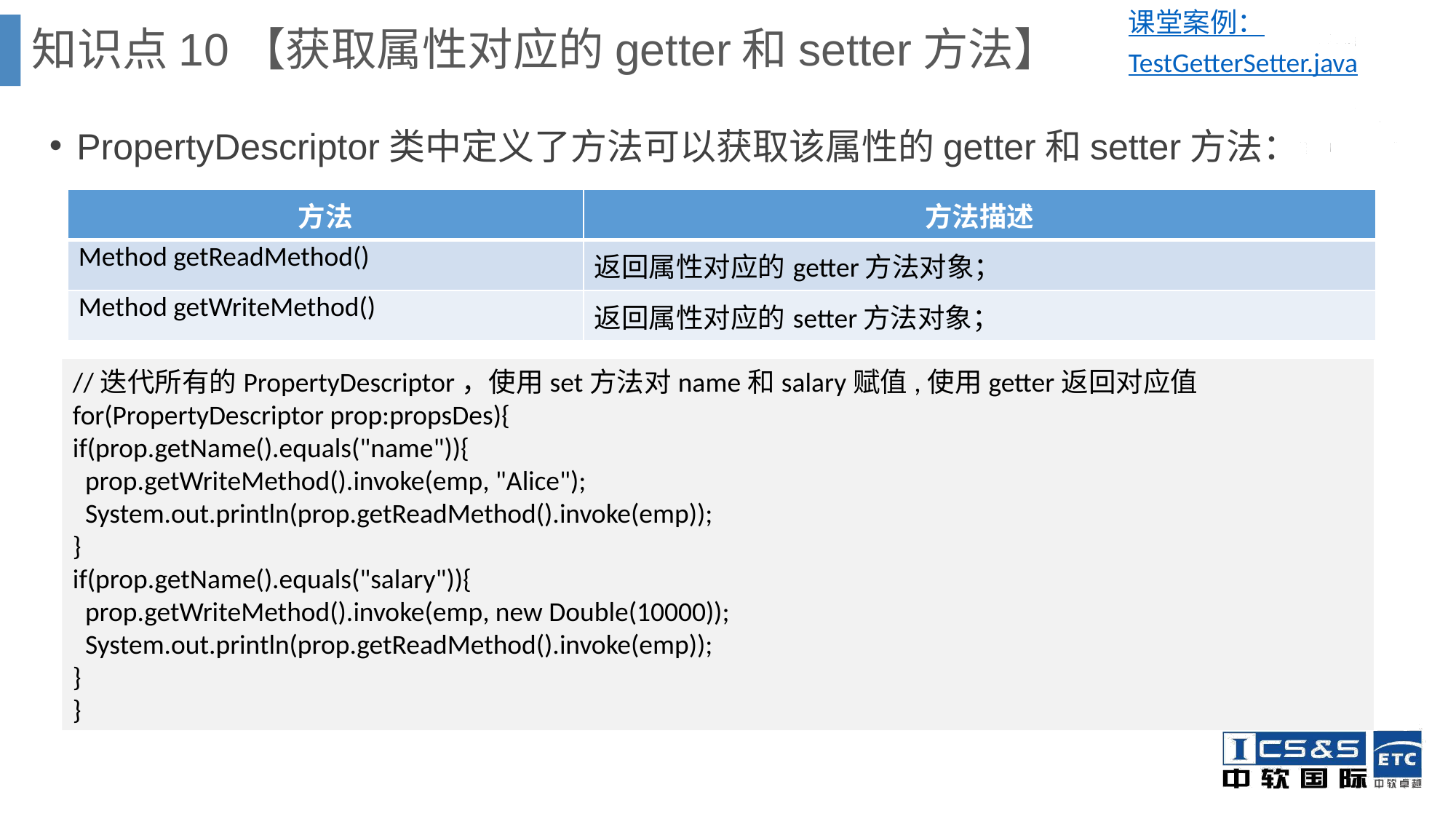

课堂案例：TestGetterSetter.java
知识点10【获取属性对应的getter和setter方法】
PropertyDescriptor类中定义了方法可以获取该属性的getter和setter方法：
| 方法 | 方法描述 |
| --- | --- |
| Method getReadMethod() | 返回属性对应的getter方法对象； |
| Method getWriteMethod() | 返回属性对应的setter方法对象； |
//迭代所有的PropertyDescriptor，使用set方法对name和salary赋值,使用getter返回对应值
for(PropertyDescriptor prop:propsDes){
if(prop.getName().equals("name")){
  prop.getWriteMethod().invoke(emp, "Alice");
  System.out.println(prop.getReadMethod().invoke(emp));
}
if(prop.getName().equals("salary")){
  prop.getWriteMethod().invoke(emp, new Double(10000));
  System.out.println(prop.getReadMethod().invoke(emp));
}
}